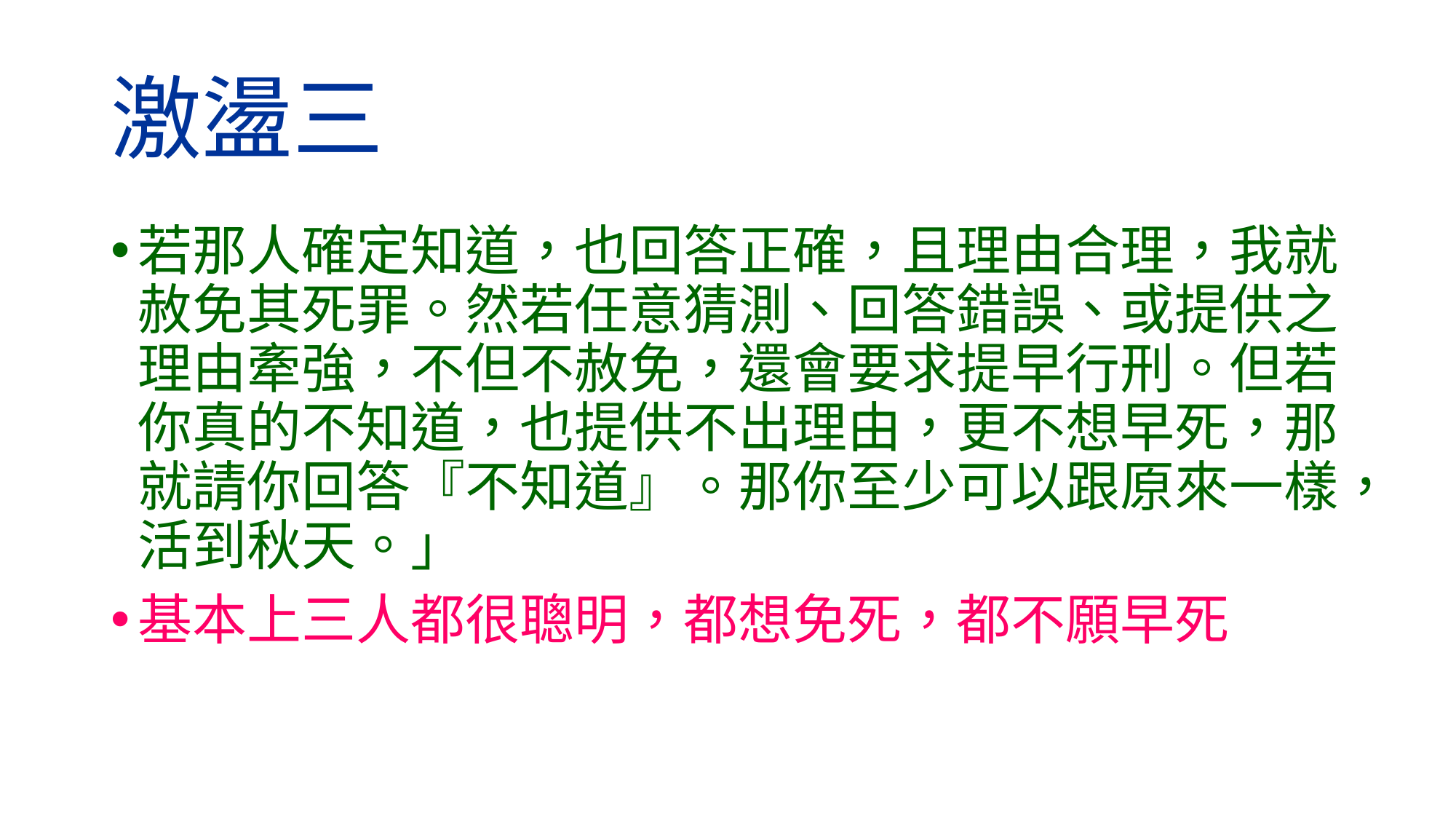

# 激盪三
若那人確定知道，也回答正確，且理由合理，我就赦免其死罪。然若任意猜測、回答錯誤、或提供之理由牽強，不但不赦免，還會要求提早行刑。但若你真的不知道，也提供不出理由，更不想早死，那就請你回答『不知道』。那你至少可以跟原來一樣，活到秋天。」
基本上三人都很聰明，都想免死，都不願早死